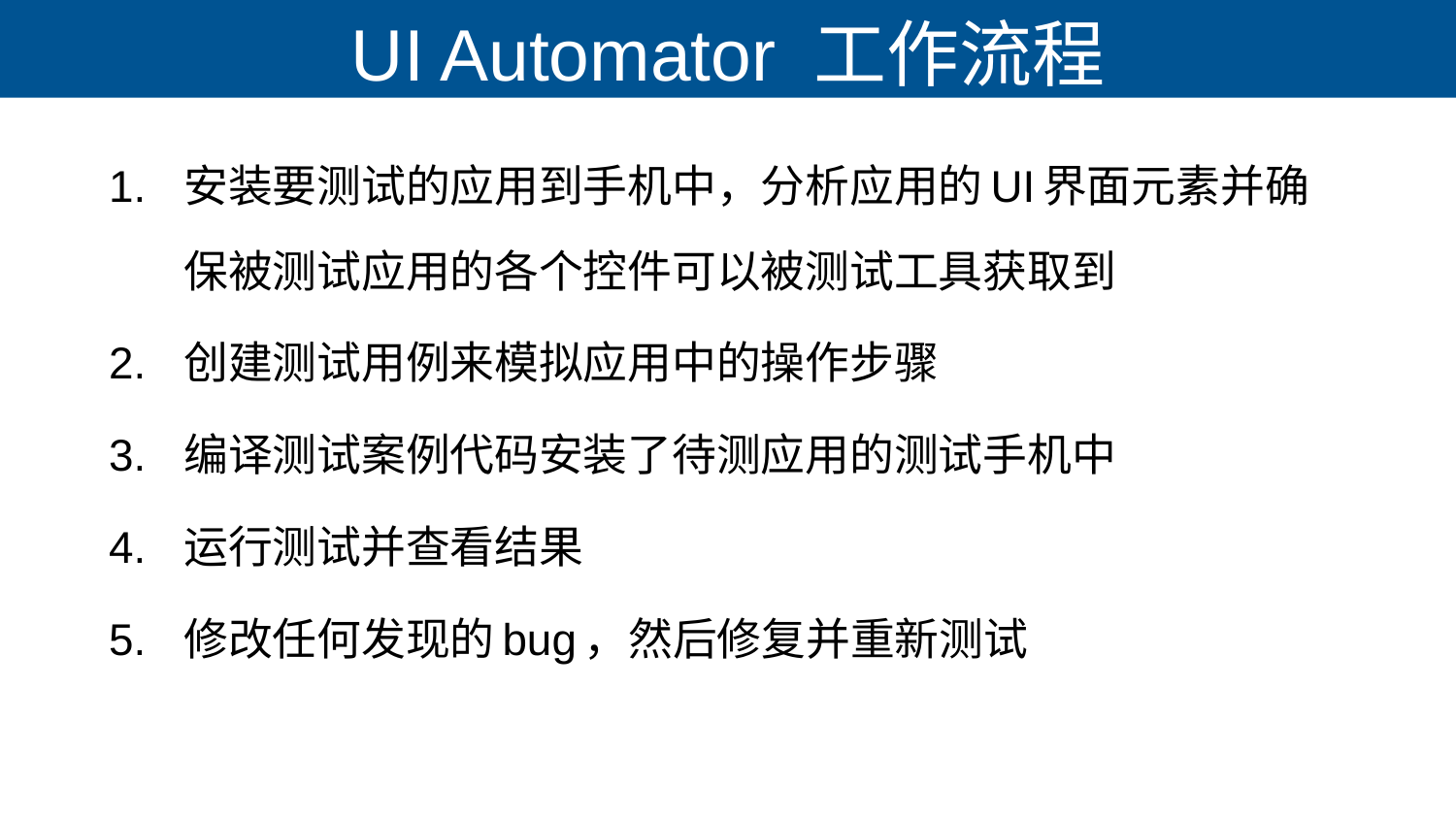

# UI Automator 工作流程
安装要测试的应用到手机中，分析应用的UI界面元素并确保被测试应用的各个控件可以被测试工具获取到
创建测试用例来模拟应用中的操作步骤
编译测试案例代码安装了待测应用的测试手机中
运行测试并查看结果
修改任何发现的bug，然后修复并重新测试